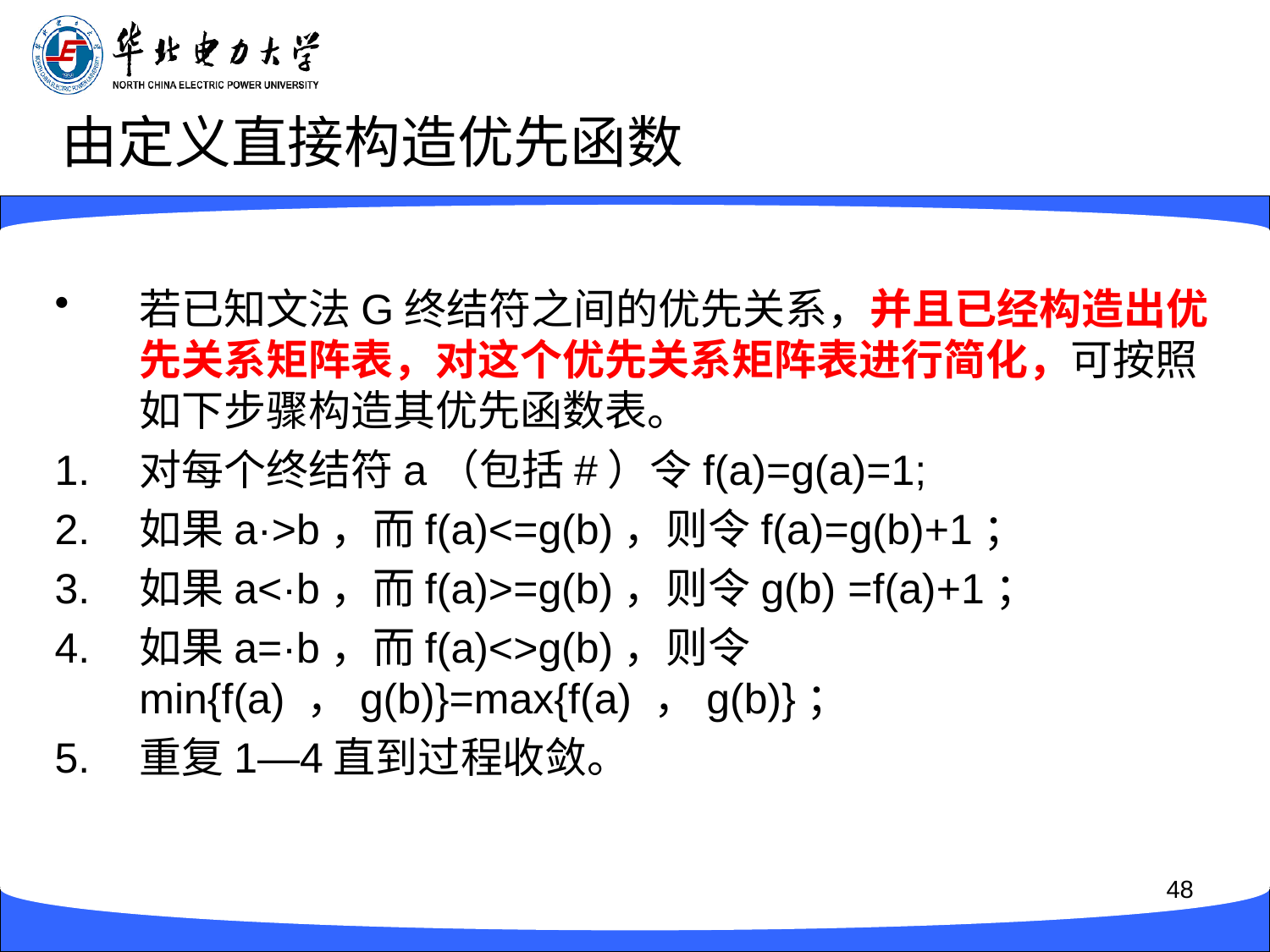

# 由定义直接构造优先函数
若已知文法G终结符之间的优先关系，并且已经构造出优先关系矩阵表，对这个优先关系矩阵表进行简化，可按照如下步骤构造其优先函数表。
对每个终结符a（包括#）令f(a)=g(a)=1;
如果a·>b，而f(a)<=g(b)，则令f(a)=g(b)+1；
如果a<·b，而f(a)>=g(b)，则令g(b) =f(a)+1；
如果a=·b，而f(a)<>g(b)，则令min{f(a) ，g(b)}=max{f(a) ，g(b)}；
重复1—4直到过程收敛。
48